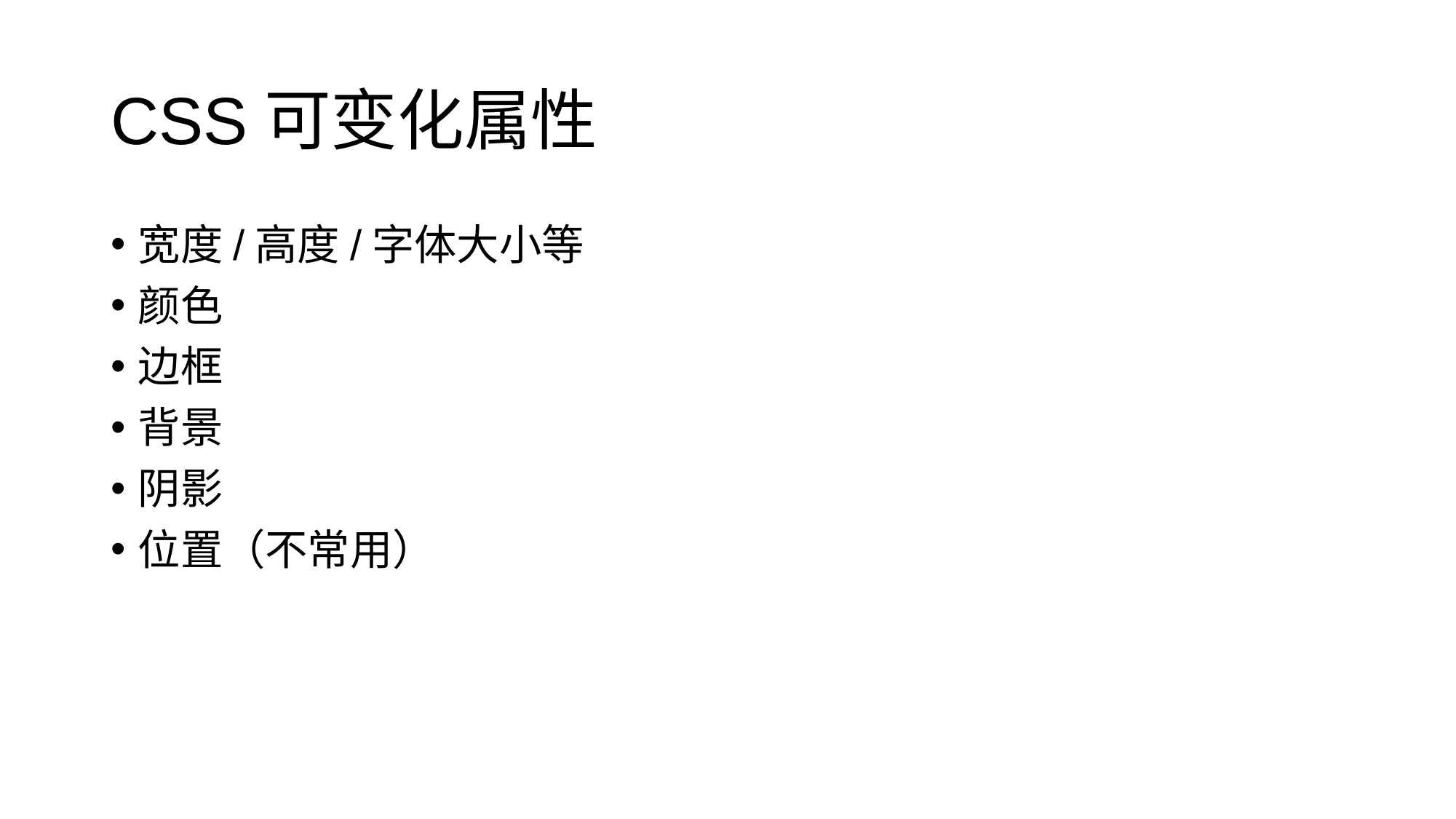

# CSS可变化属性
宽度/高度/字体大小等
颜色
边框
背景
阴影
位置（不常用）